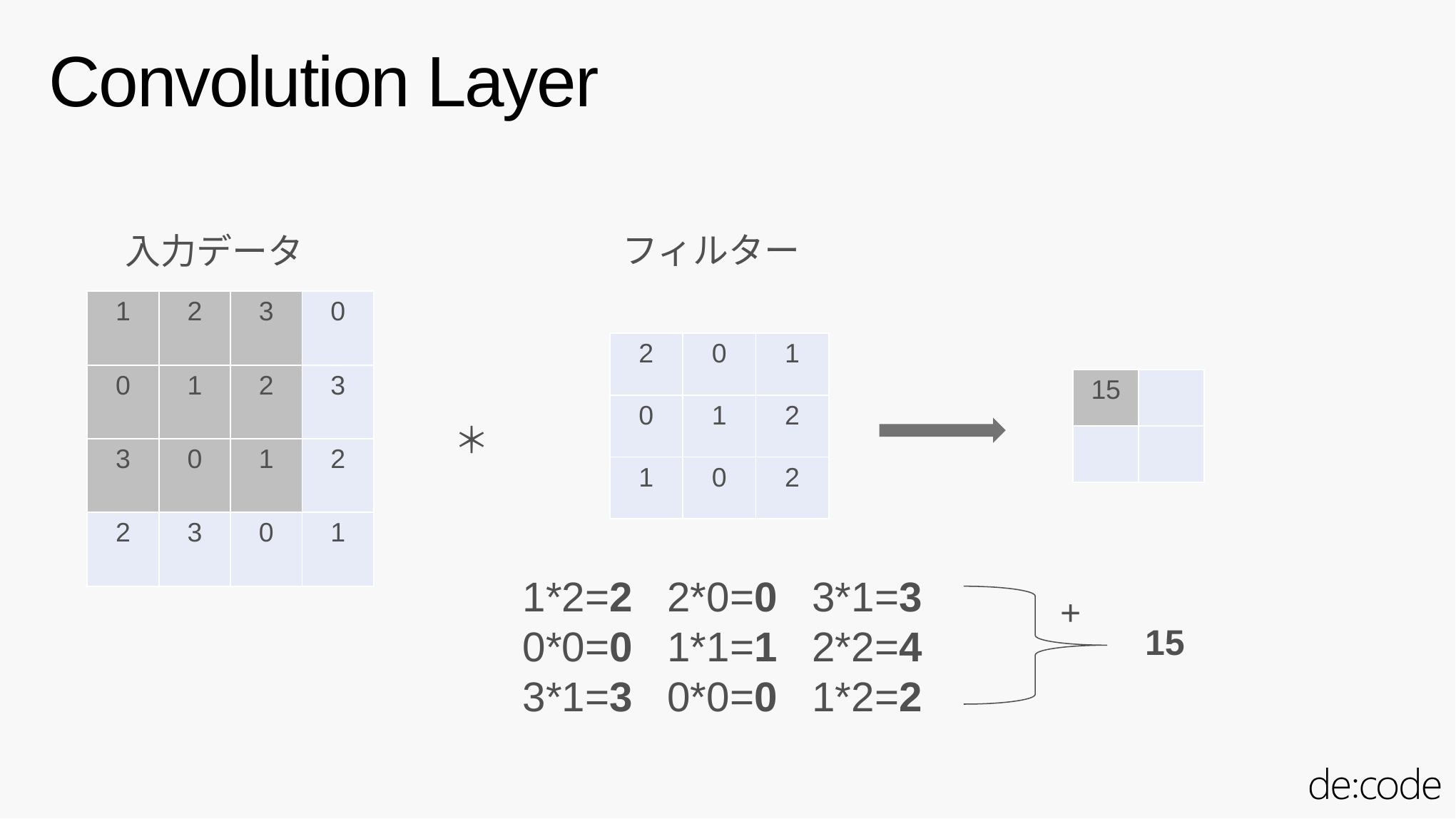

# Convolution Layer
フィルター
入力データ
| 1 | 2 | 3 | 0 |
| --- | --- | --- | --- |
| 0 | 1 | 2 | 3 |
| 3 | 0 | 1 | 2 |
| 2 | 3 | 0 | 1 |
| 2 | 0 | 1 |
| --- | --- | --- |
| 0 | 1 | 2 |
| 1 | 0 | 2 |
| 15 |  |
| --- | --- |
|  |  |
＊

1*2=2   2*0=0   3*1=3
0*0=0   1*1=1   2*2=4
3*1=3   0*0=0   1*2=2
+

15